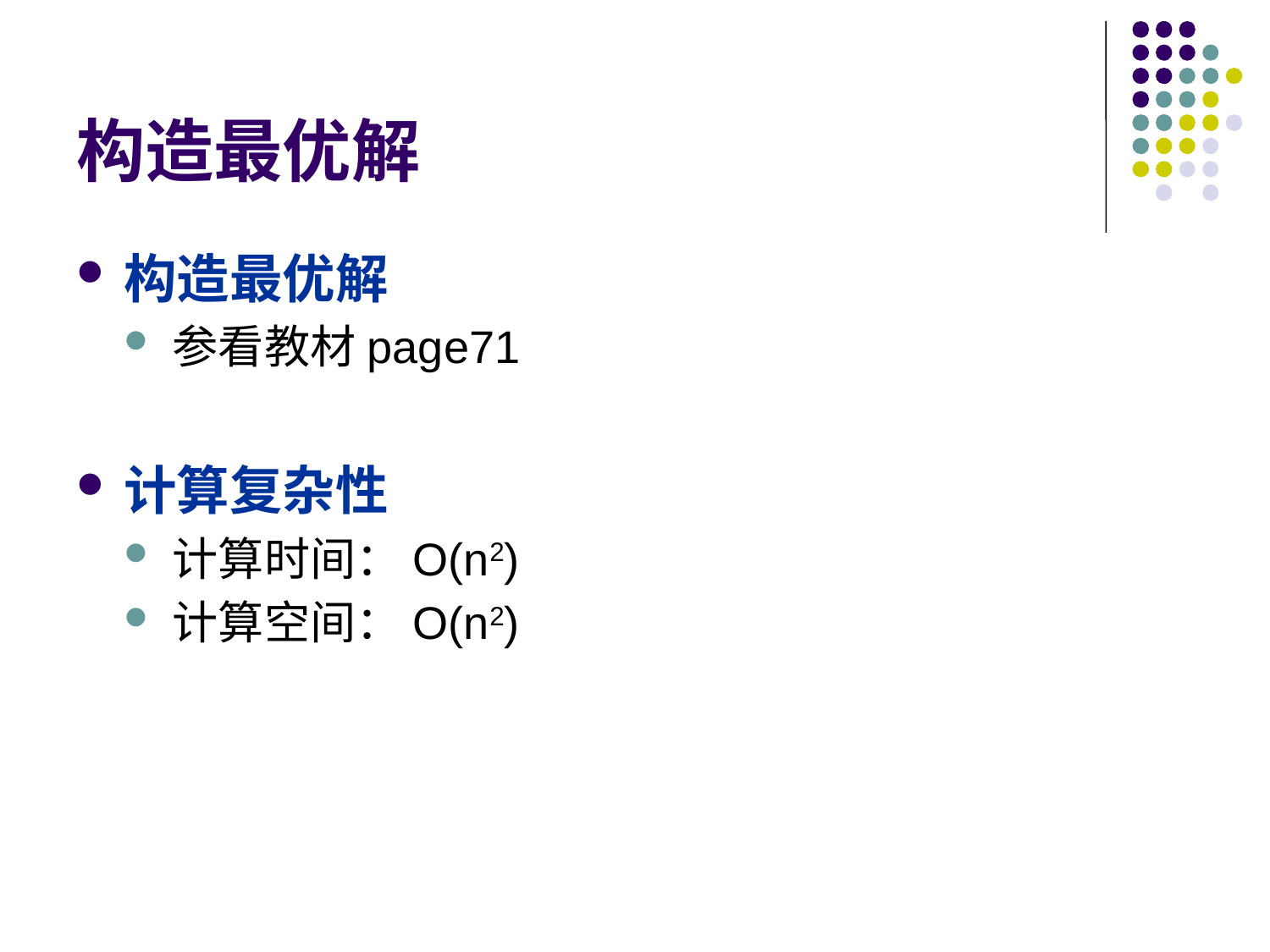

# 构造最优解
构造最优解
参看教材page71

计算复杂性
计算时间：O(n2)
计算空间：O(n2)